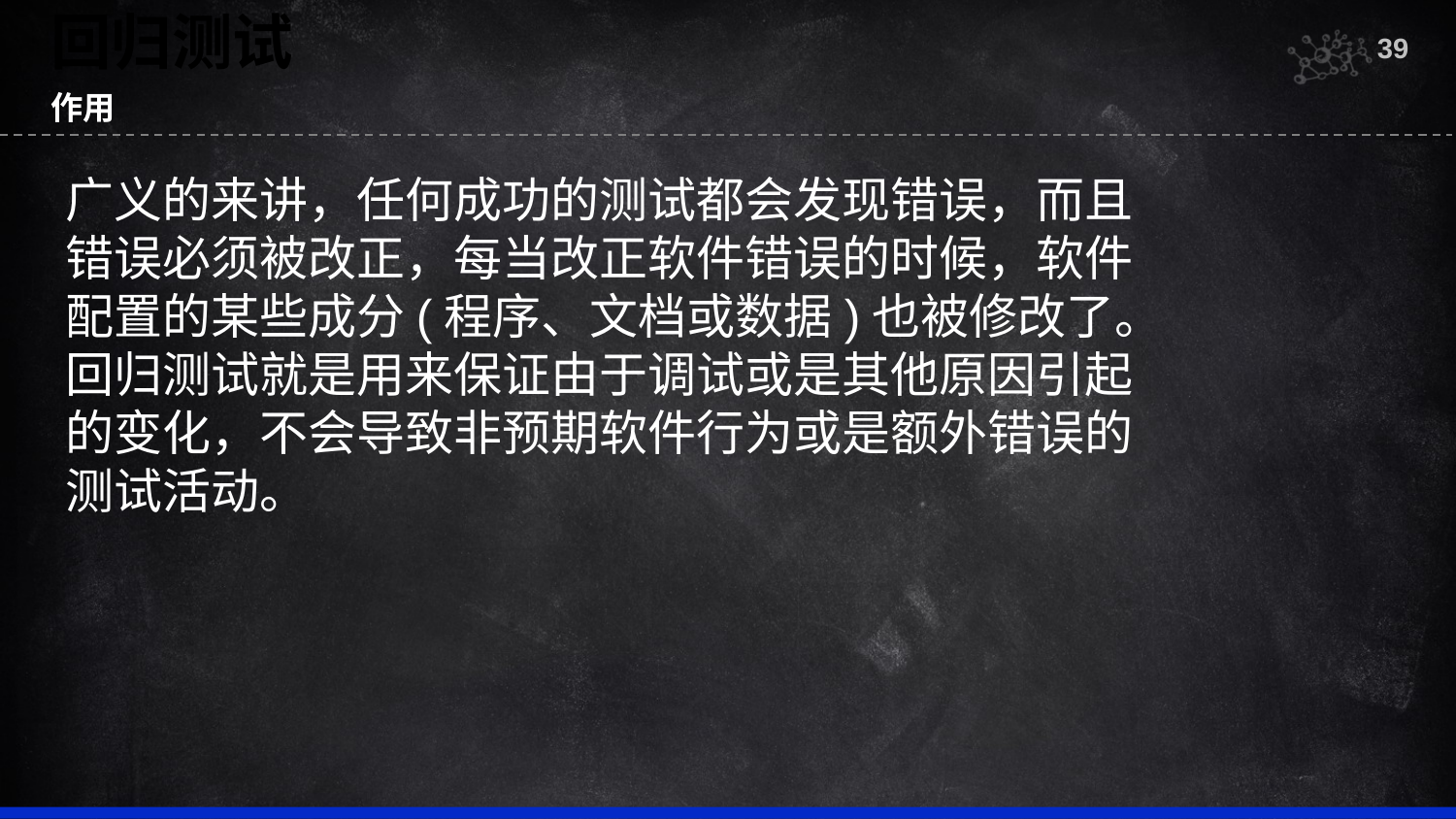

回归测试
39
作用

广义的来讲，任何成功的测试都会发现错误，而且错误必须被改正，每当改正软件错误的时候，软件配置的某些成分(程序、文档或数据)也被修改了。回归测试就是用来保证由于调试或是其他原因引起的变化，不会导致非预期软件行为或是额外错误的测试活动。